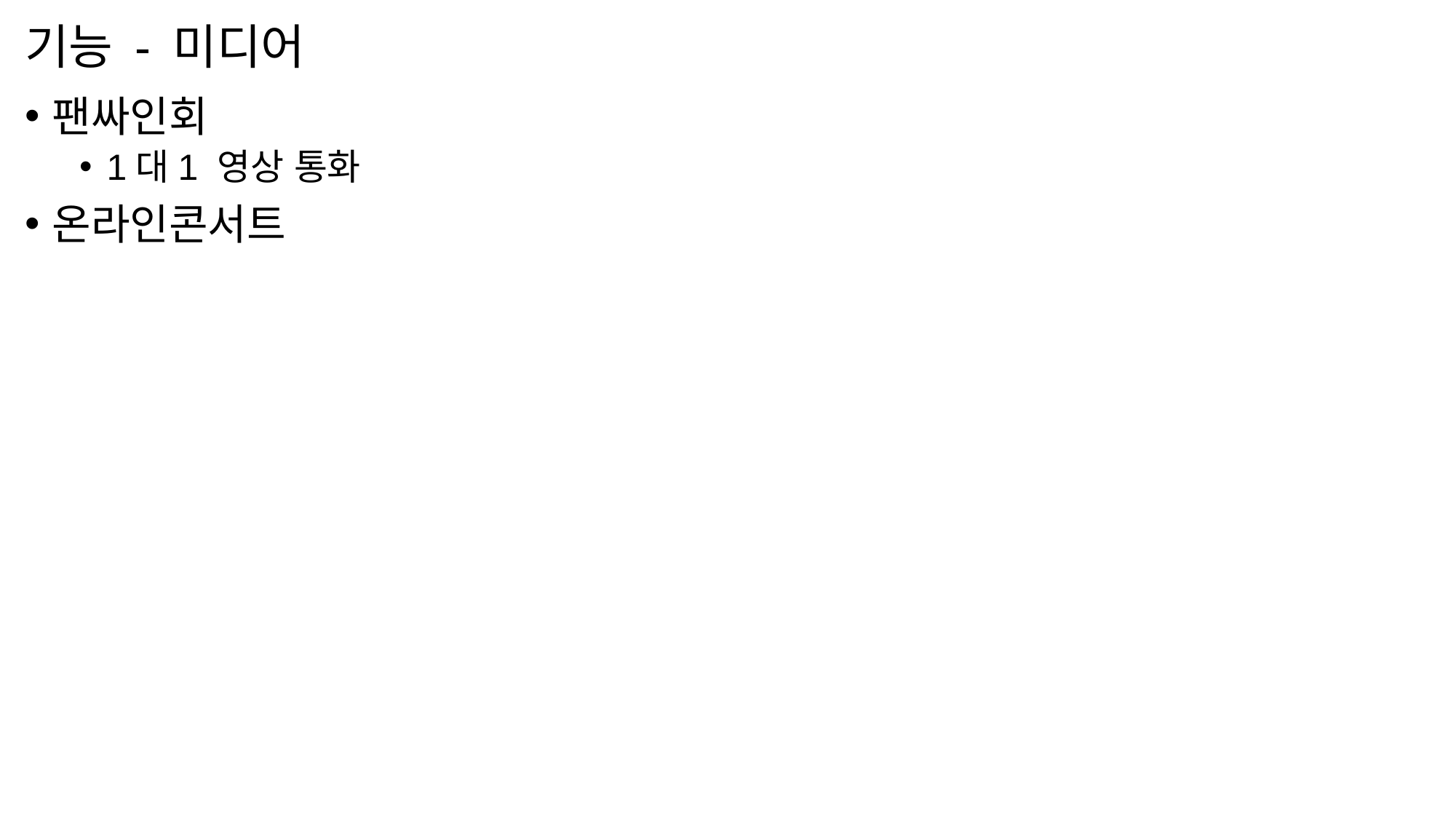

# 기능 - 미디어
팬싸인회
1대1 영상 통화
온라인콘서트